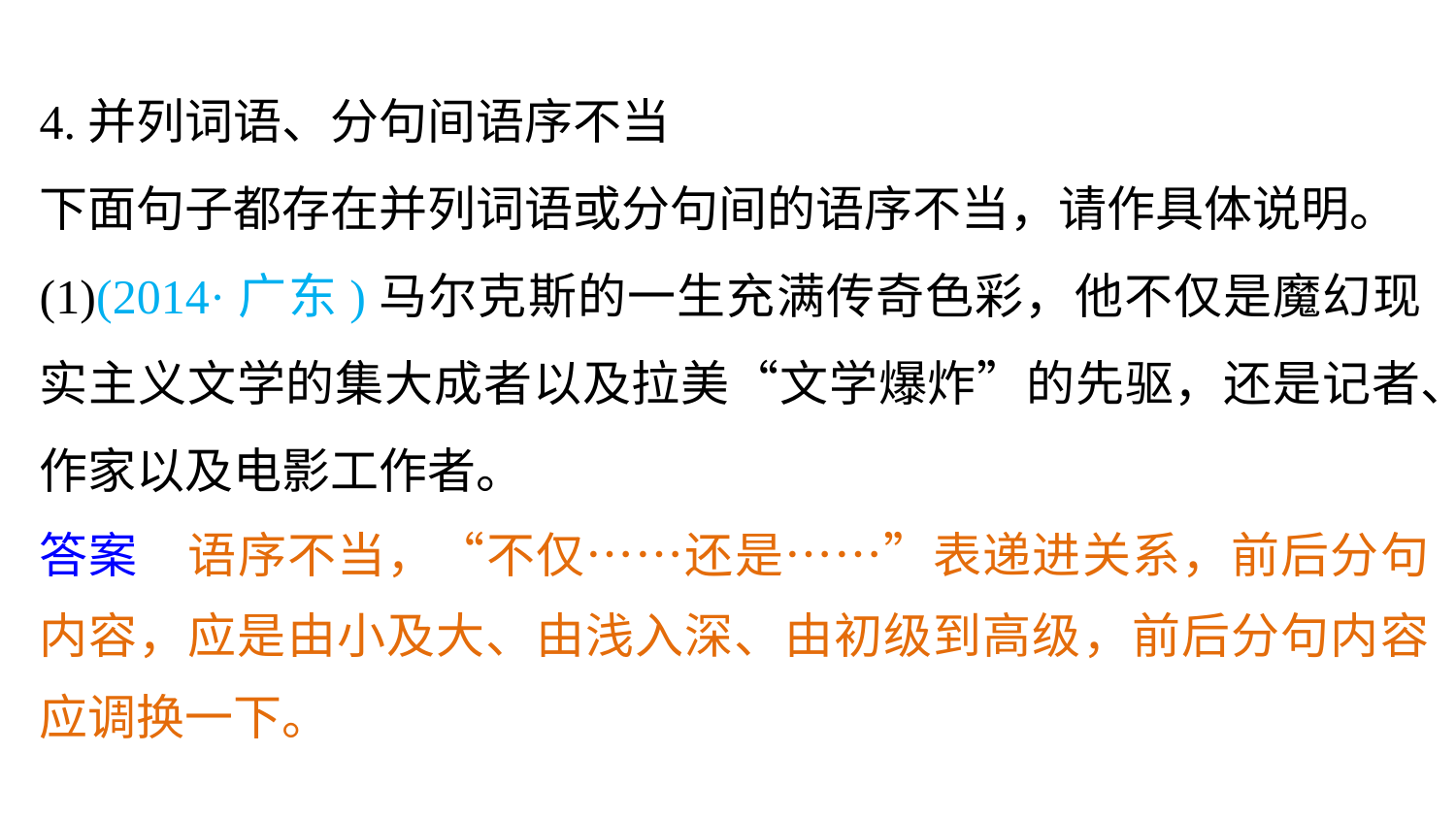

4.并列词语、分句间语序不当
下面句子都存在并列词语或分句间的语序不当，请作具体说明。
(1)(2014·广东)马尔克斯的一生充满传奇色彩，他不仅是魔幻现实主义文学的集大成者以及拉美“文学爆炸”的先驱，还是记者、作家以及电影工作者。
答案　语序不当，“不仅……还是……”表递进关系，前后分句内容，应是由小及大、由浅入深、由初级到高级，前后分句内容应调换一下。